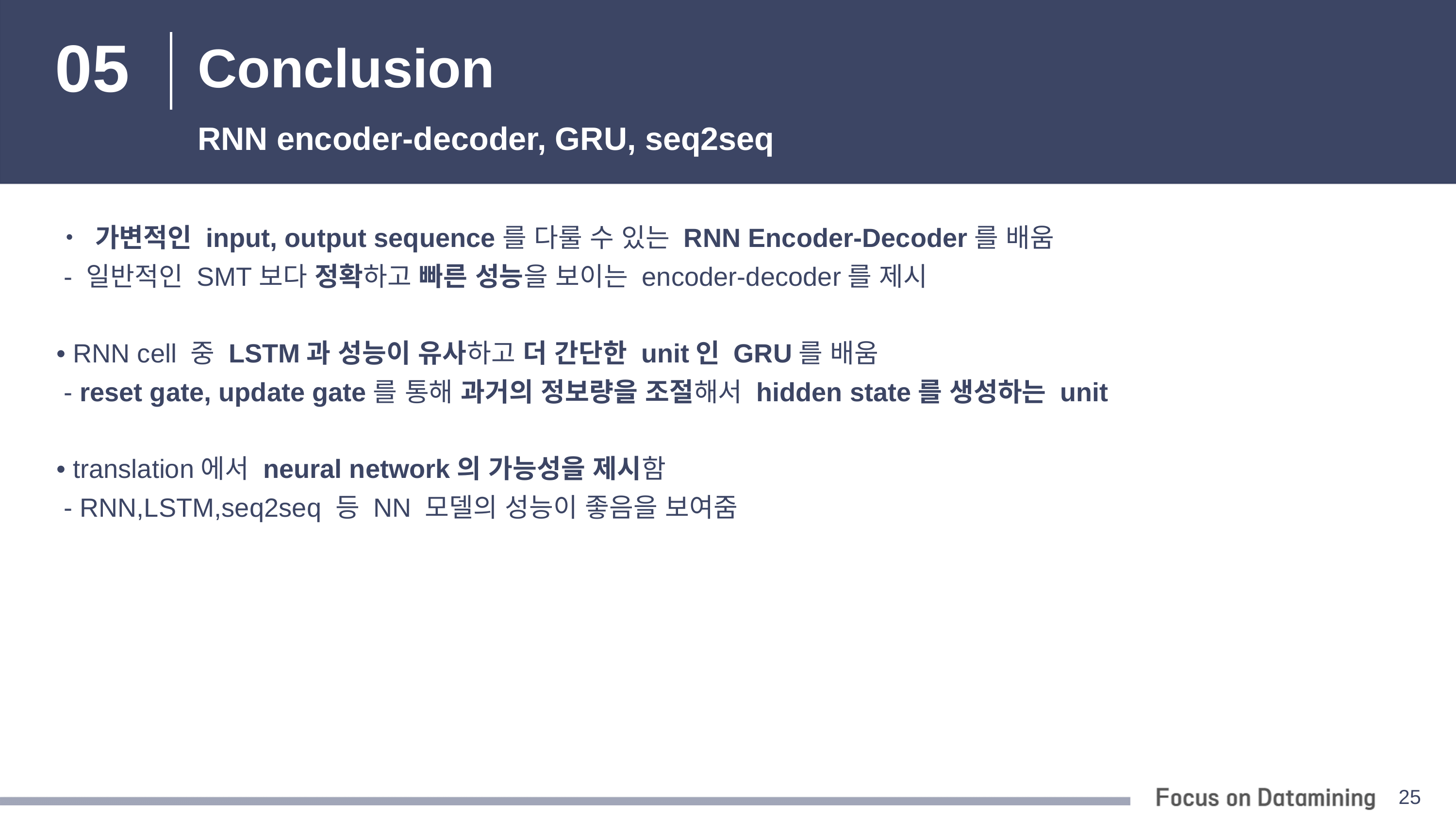

05
# Conclusion
RNN encoder-decoder, GRU, seq2seq
• 가변적인 input, output sequence를 다룰 수 있는 RNN Encoder-Decoder를 배움
 - 일반적인 SMT보다 정확하고 빠른 성능을 보이는 encoder-decoder를 제시

• RNN cell 중 LSTM과 성능이 유사하고 더 간단한 unit인 GRU를 배움
 - reset gate, update gate를 통해 과거의 정보량을 조절해서 hidden state를 생성하는 unit

• translation에서 neural network의 가능성을 제시함
 - RNN,LSTM,seq2seq 등 NN 모델의 성능이 좋음을 보여줌